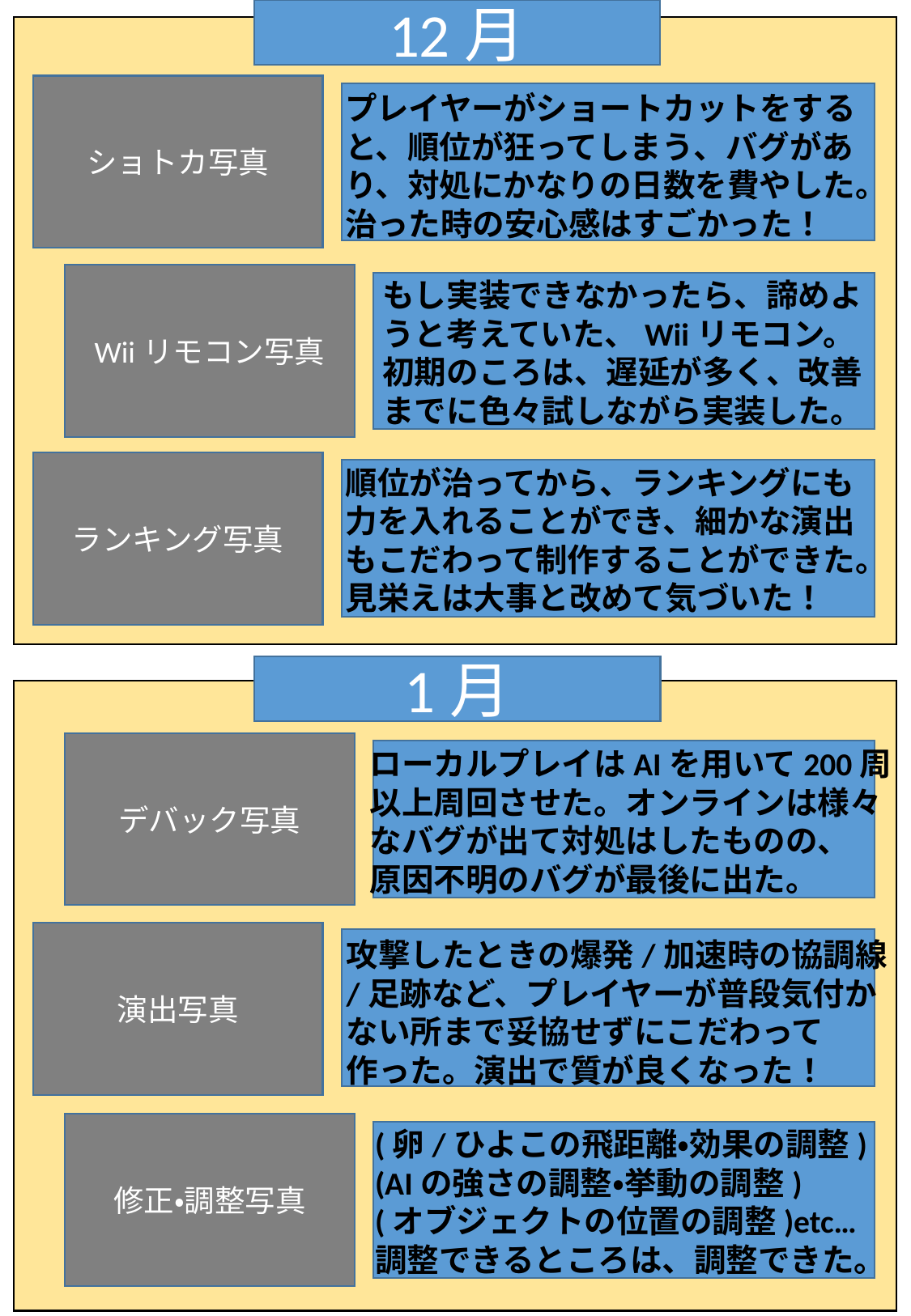

12月

ショトカ写真
プレイヤーがショートカットをすると、順位が狂ってしまう、バグがあり、対処にかなりの日数を費やした。
治った時の安心感はすごかった！

Wiiリモコン写真
もし実装できなかったら、諦めようと考えていた、Wiiリモコン。
初期のころは、遅延が多く、改善までに色々試しながら実装した。

ランキング写真
順位が治ってから、ランキングにも
力を入れることができ、細かな演出
もこだわって制作することができた。見栄えは大事と改めて気づいた！

1月

デバック写真
ローカルプレイはAIを用いて200周
以上周回させた。オンラインは様々
なバグが出て対処はしたものの、
原因不明のバグが最後に出た。

演出写真
攻撃したときの爆発/加速時の協調線
/足跡など、プレイヤーが普段気付か
ない所まで妥協せずにこだわって
作った。演出で質が良くなった！

修正・調整写真
(卵/ひよこの飛距離・効果の調整)
(AIの強さの調整・挙動の調整)
(オブジェクトの位置の調整)etc…
調整できるところは、調整できた。